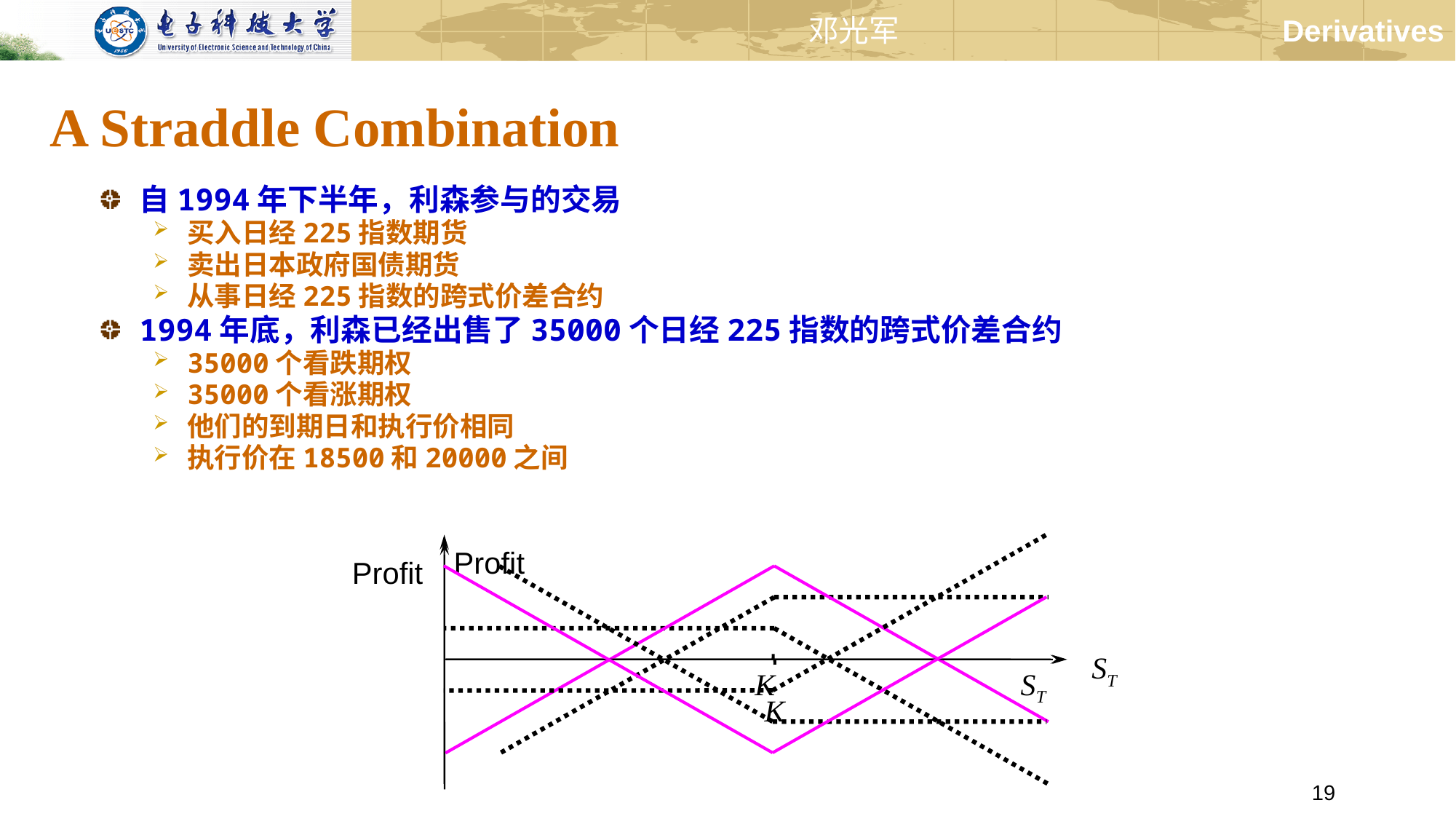

# A Straddle Combination
自1994年下半年，利森参与的交易
买入日经225指数期货
卖出日本政府国债期货
从事日经225指数的跨式价差合约
1994年底，利森已经出售了35000个日经225指数的跨式价差合约
35000个看跌期权
35000个看涨期权
他们的到期日和执行价相同
执行价在18500和20000之间

Profit

K
ST

Profit

ST

K